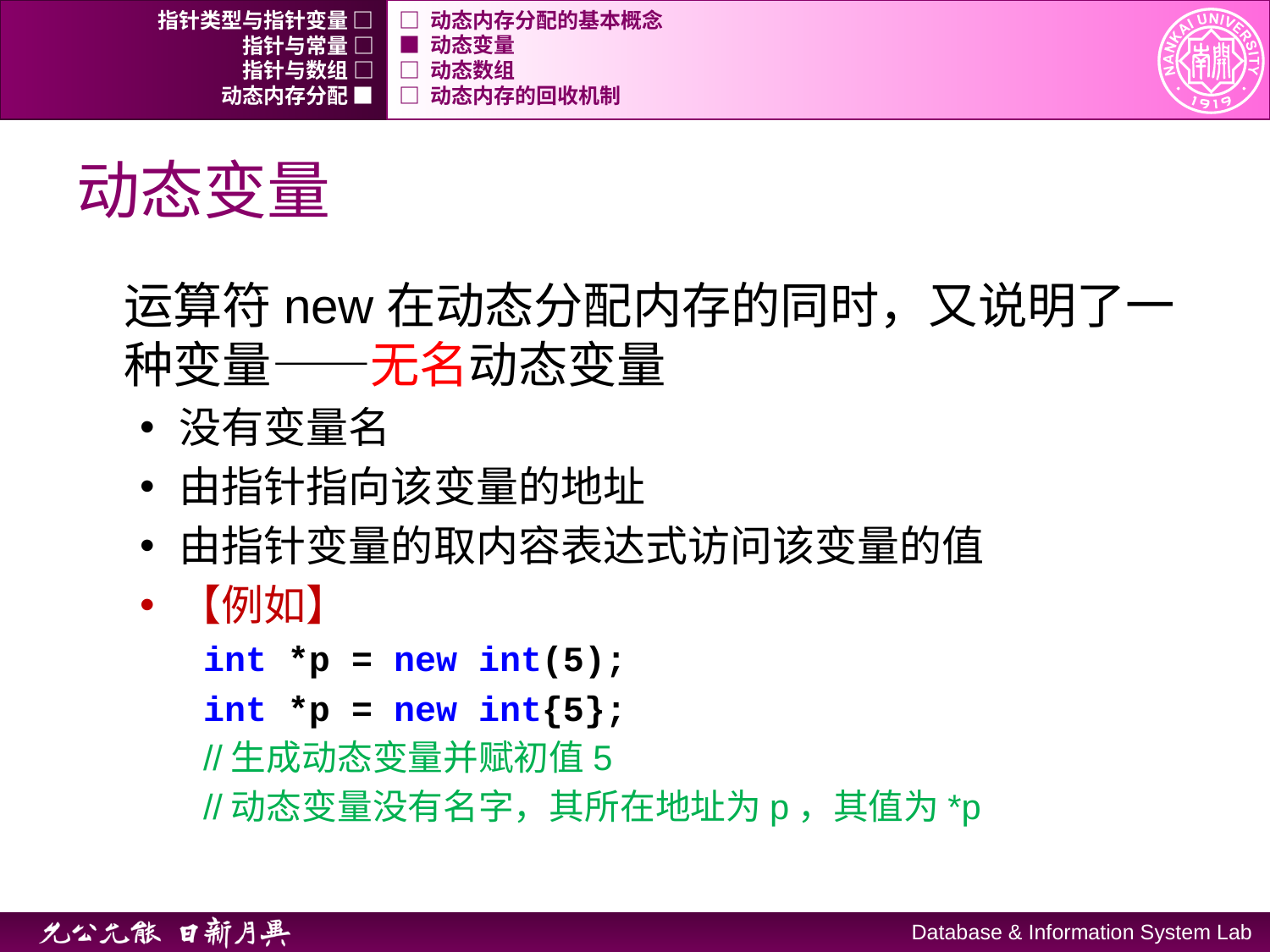

指针类型与指针变量 □
□ 动态内存分配的基本概念
指针与常量 □
■ 动态变量
指针与数组 □
□ 动态数组
动态内存分配 ■
□ 动态内存的回收机制
# 动态变量
运算符new在动态分配内存的同时，又说明了一种变量——无名动态变量
没有变量名
由指针指向该变量的地址
由指针变量的取内容表达式访问该变量的值
【例如】
int *p = new int(5);
int *p = new int{5};
//生成动态变量并赋初值5
//动态变量没有名字，其所在地址为p，其值为*p